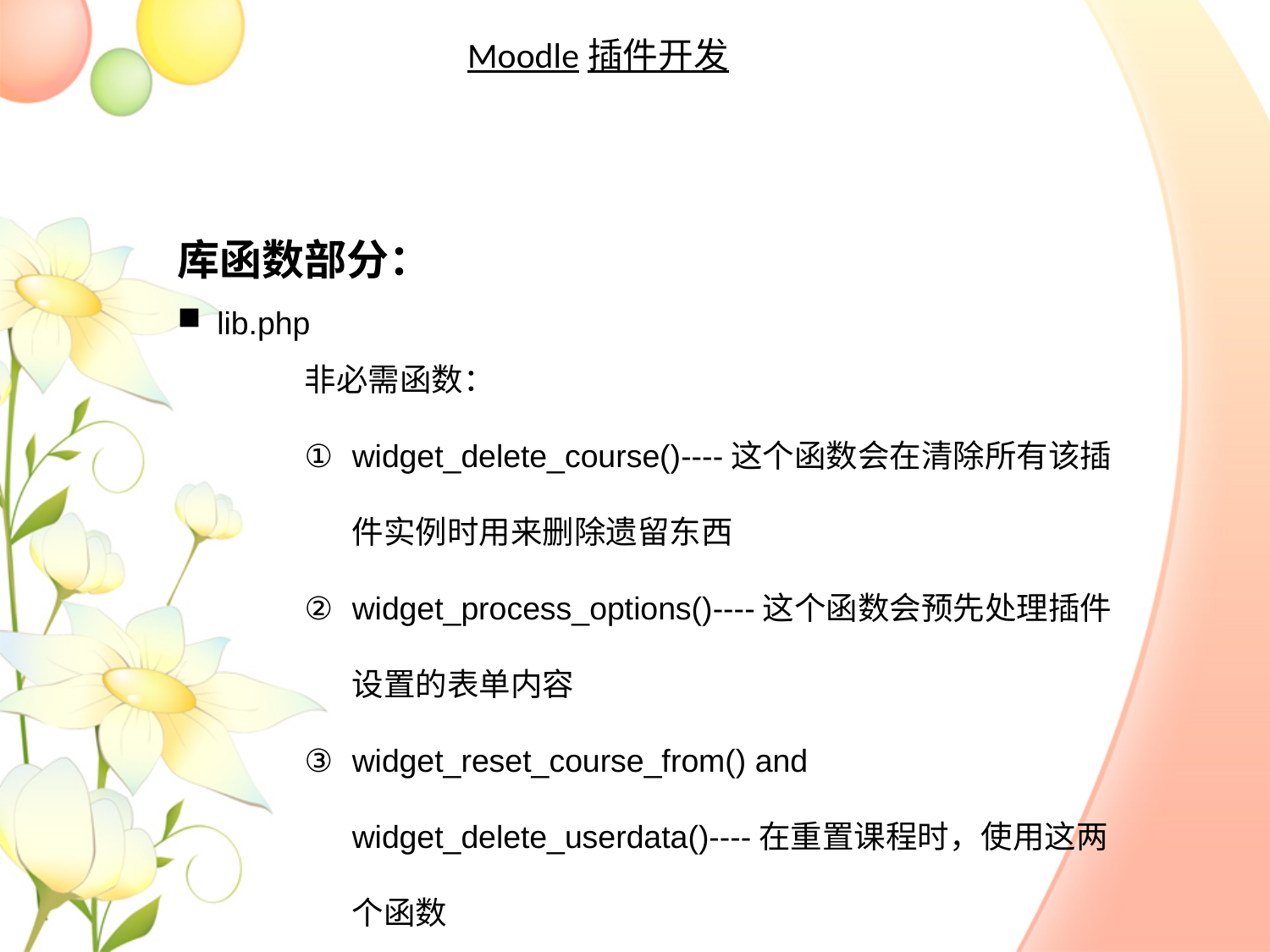

Moodle插件开发
库函数部分：
lib.php
	非必需函数：
widget_delete_course()----这个函数会在清除所有该插件实例时用来删除遗留东西
widget_process_options()----这个函数会预先处理插件设置的表单内容
widget_reset_course_from() and widget_delete_userdata()----在重置课程时，使用这两个函数